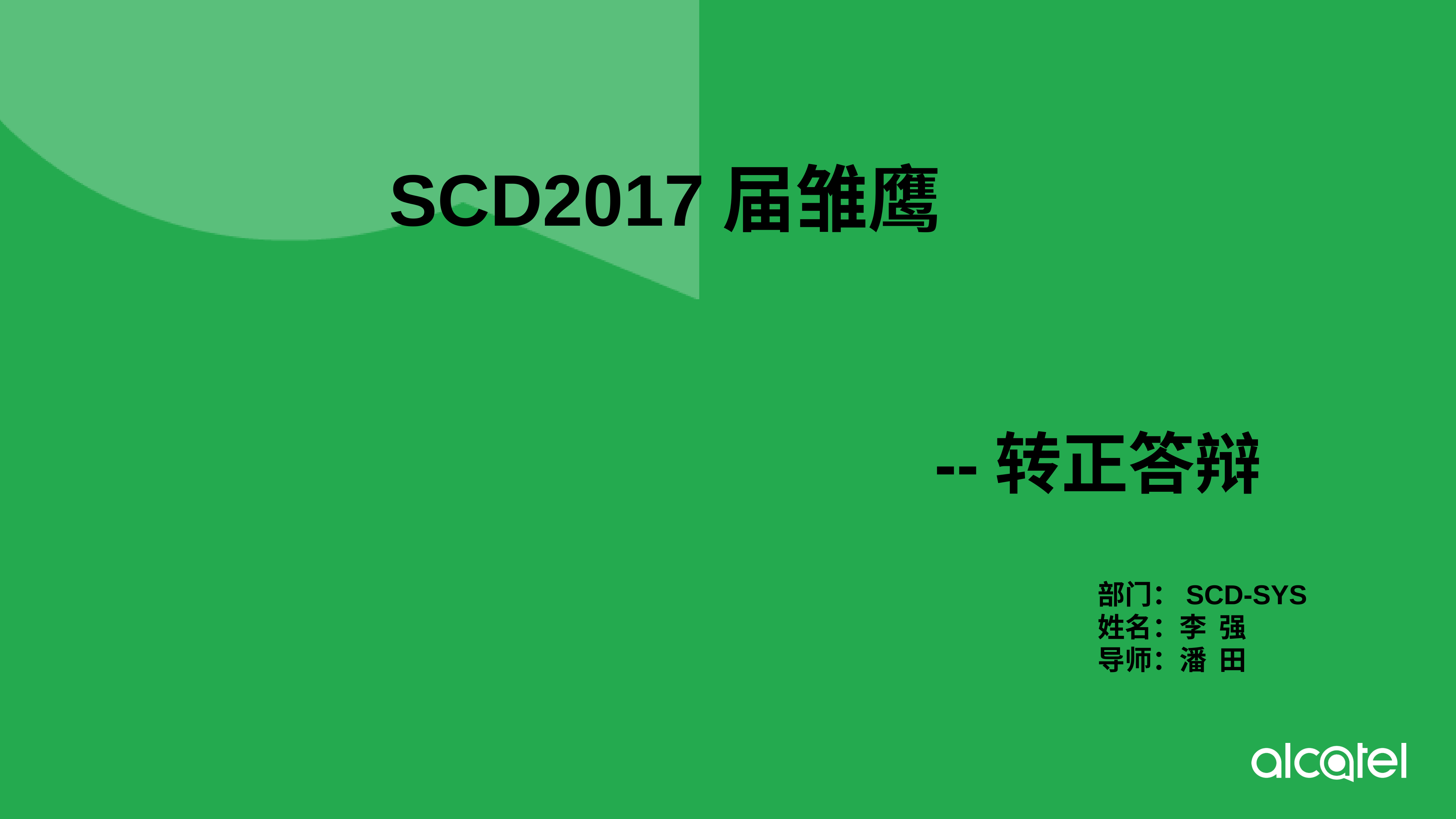

SCD2017届雏鹰

                           --转正答辩

部门：SCD-SYS
姓名：李  强
导师：潘  田